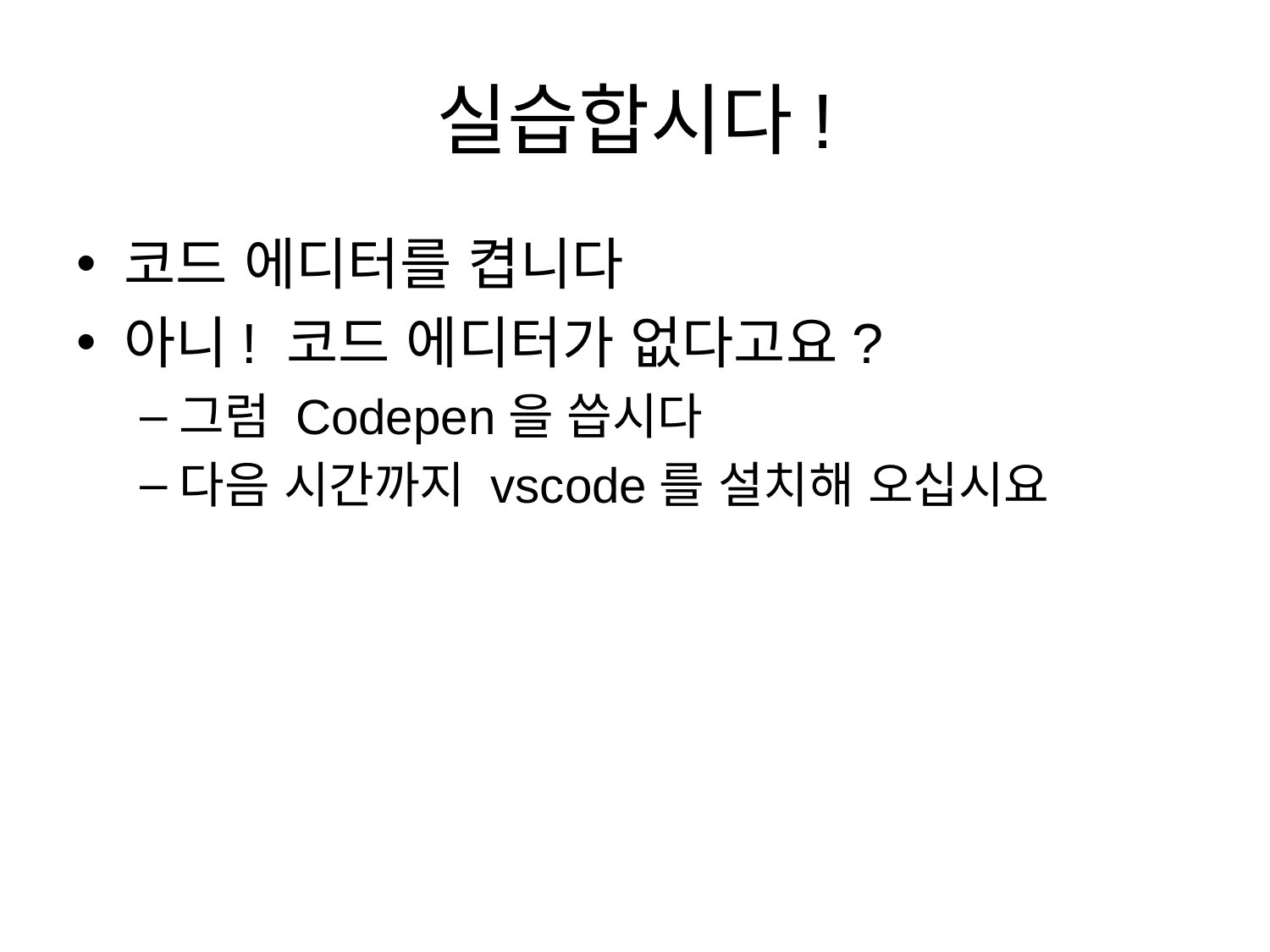

# 실습합시다!
코드 에디터를 켭니다
아니! 코드 에디터가 없다고요?
그럼 Codepen을 씁시다
다음 시간까지 vscode를 설치해 오십시요